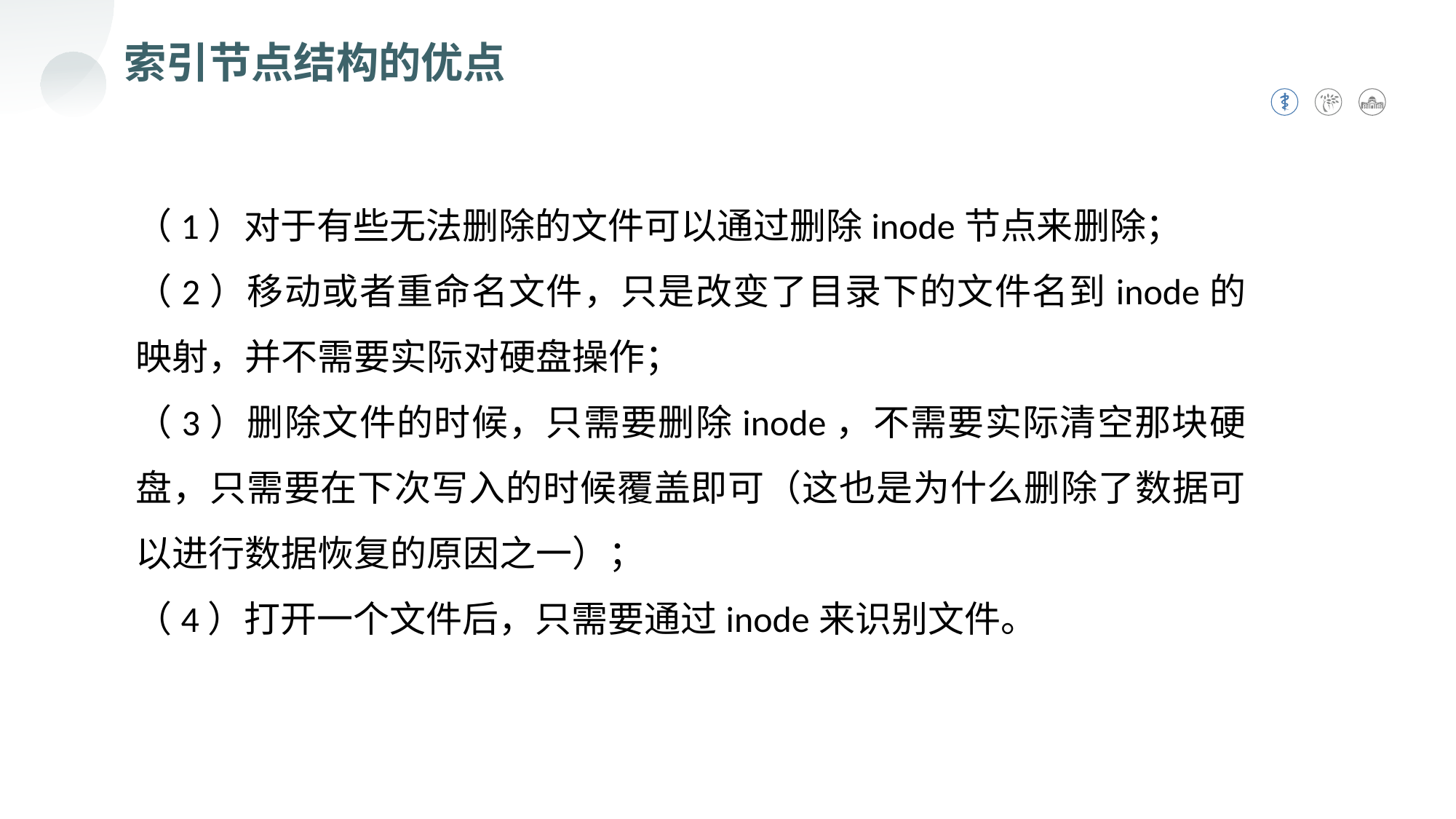

索引节点结构的优点

（1）对于有些无法删除的文件可以通过删除inode节点来删除；
（2）移动或者重命名文件，只是改变了目录下的文件名到inode的映射，并不需要实际对硬盘操作；
（3）删除文件的时候，只需要删除inode，不需要实际清空那块硬盘，只需要在下次写入的时候覆盖即可（这也是为什么删除了数据可以进行数据恢复的原因之一）；
（4）打开一个文件后，只需要通过inode来识别文件。